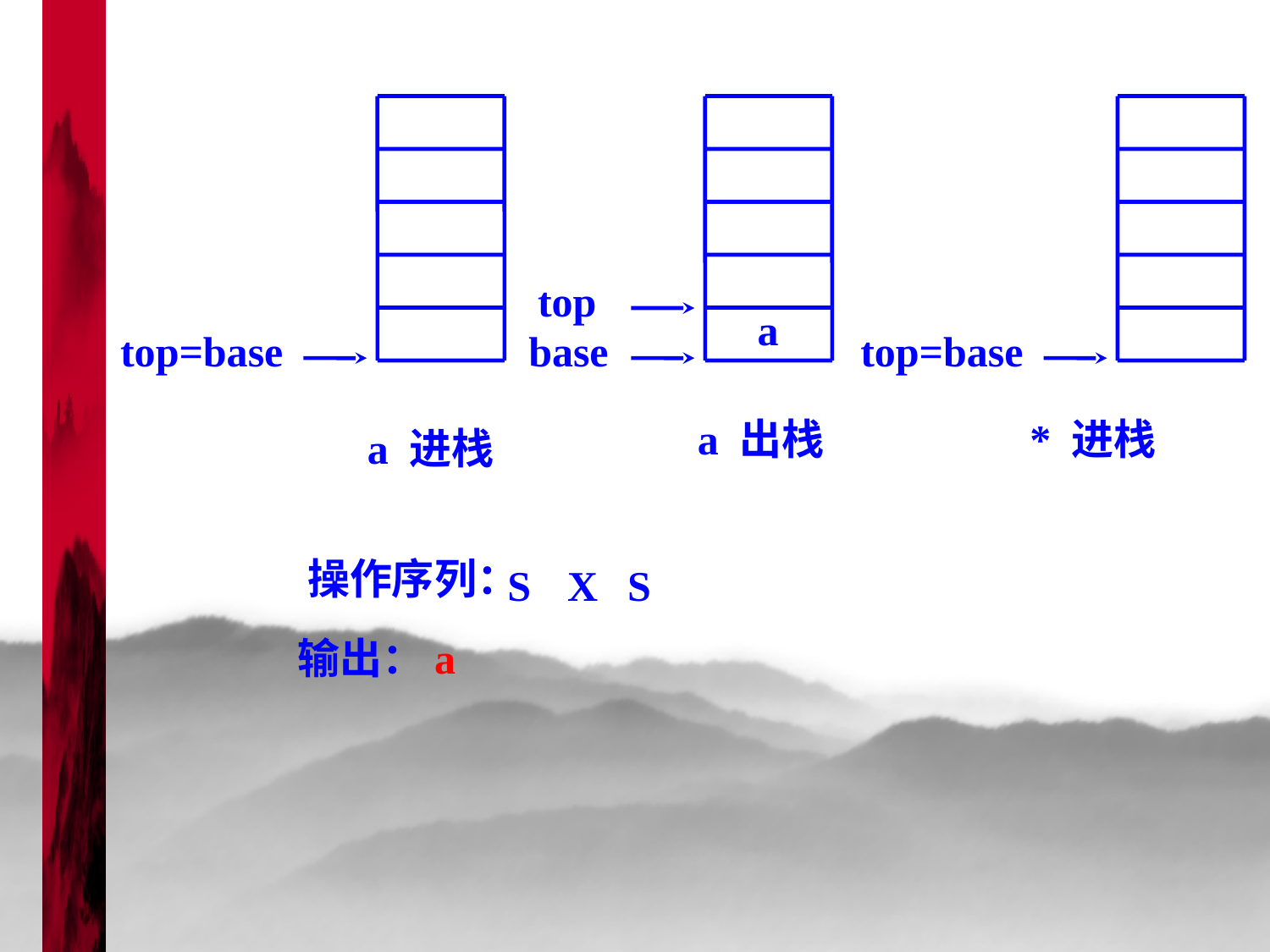

top=base

top
a

  base

     top=base

a 出栈
X
    * 进栈
S
a 进栈
S
操作序列：
输出：a